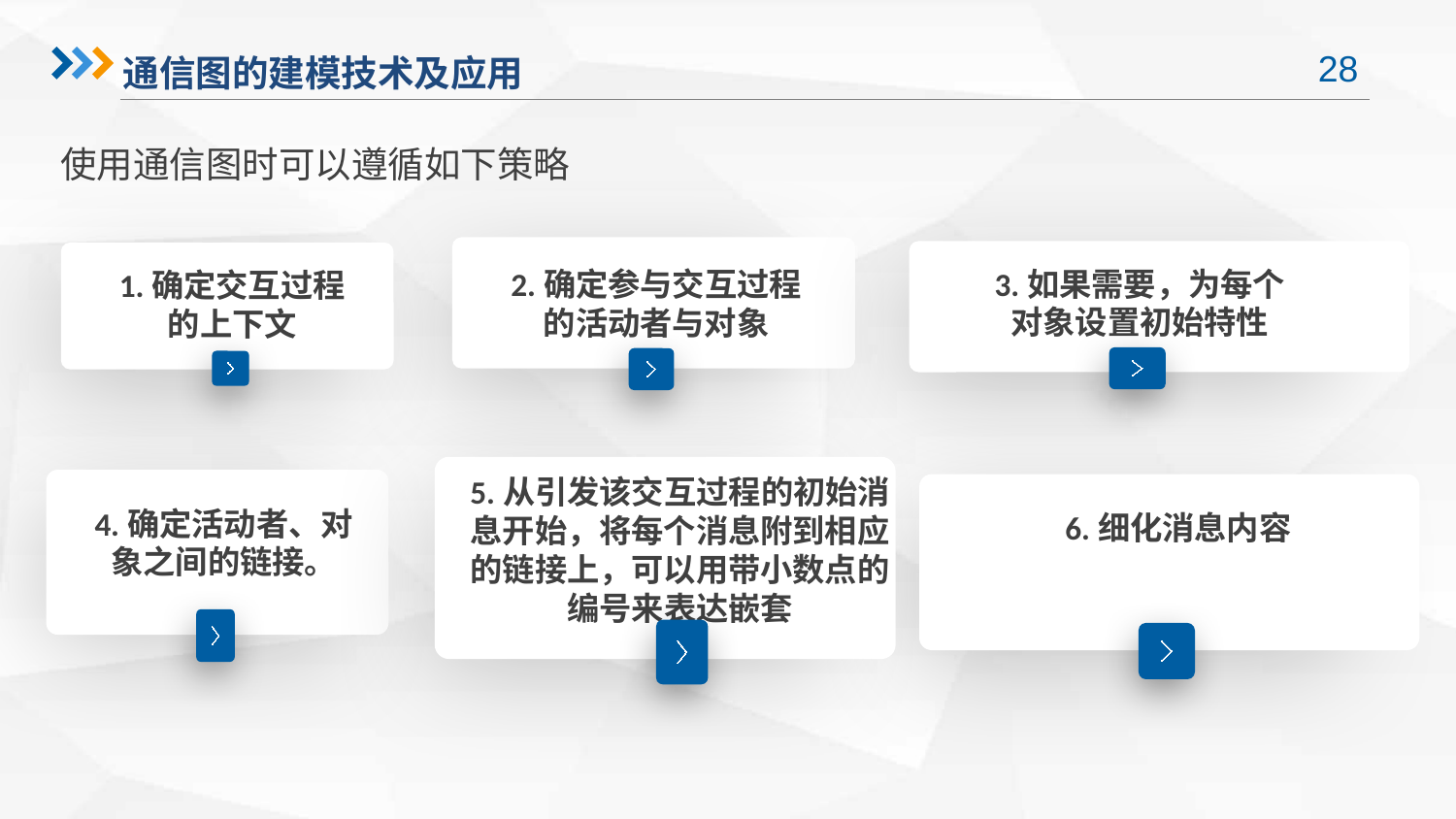

通信图的建模技术及应用
使用通信图时可以遵循如下策略

2.确定参与交互过程的活动者与对象

3.如果需要，为每个对象设置初始特性

1.确定交互过程的上下文

5.从引发该交互过程的初始消息开始，将每个消息附到相应的链接上，可以用带小数点的编号来表达嵌套

4.确定活动者、对象之间的链接。

6.细化消息内容